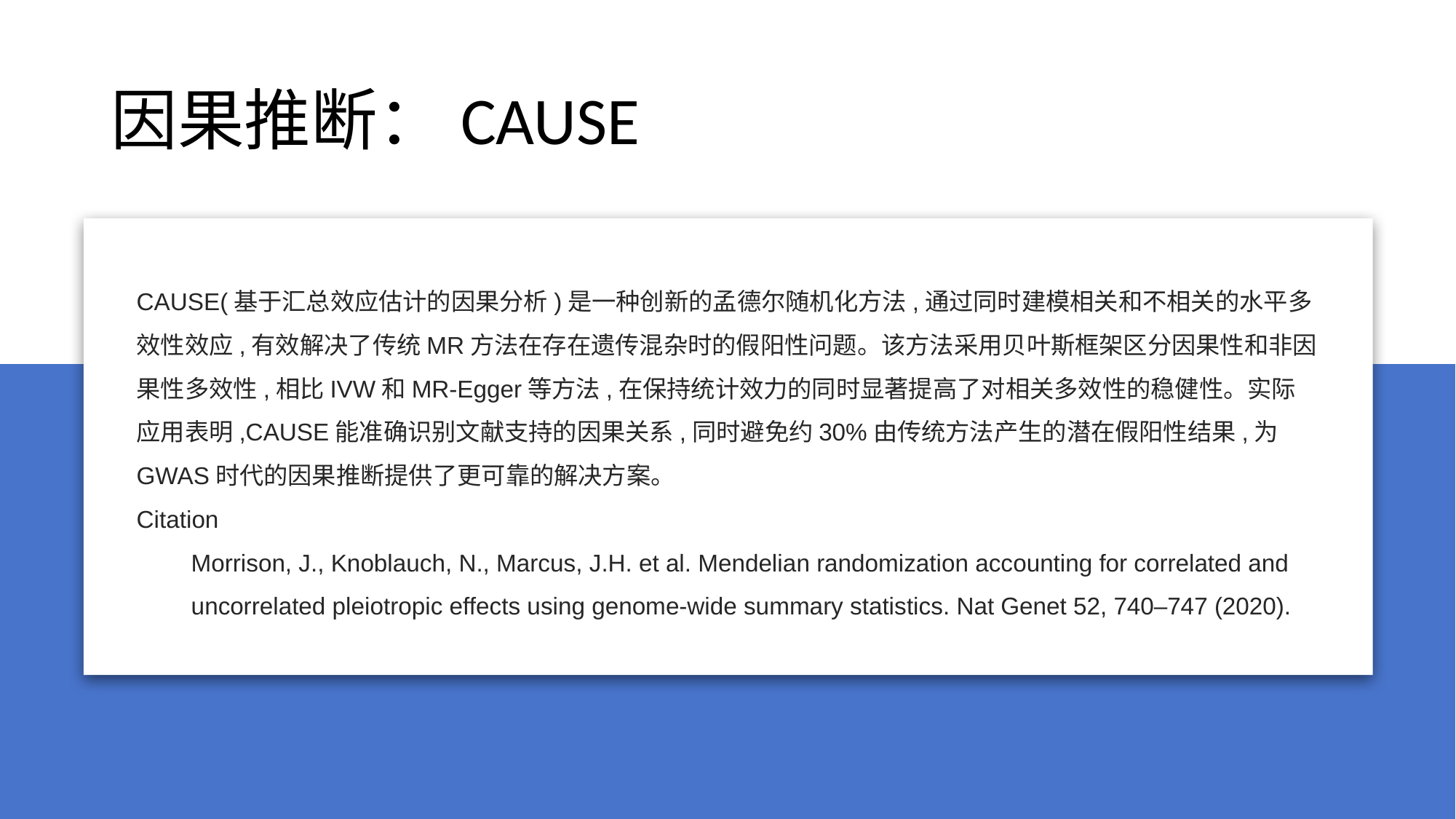

# 因果推断：CAUSE

CAUSE(基于汇总效应估计的因果分析)是一种创新的孟德尔随机化方法,通过同时建模相关和不相关的水平多效性效应,有效解决了传统MR方法在存在遗传混杂时的假阳性问题。该方法采用贝叶斯框架区分因果性和非因果性多效性,相比IVW和MR-Egger等方法,在保持统计效力的同时显著提高了对相关多效性的稳健性。实际应用表明,CAUSE能准确识别文献支持的因果关系,同时避免约30%由传统方法产生的潜在假阳性结果,为GWAS时代的因果推断提供了更可靠的解决方案。​
Citation
Morrison, J., Knoblauch, N., Marcus, J.H. et al. Mendelian randomization accounting for correlated and uncorrelated pleiotropic effects using genome-wide summary statistics. Nat Genet 52, 740–747 (2020).